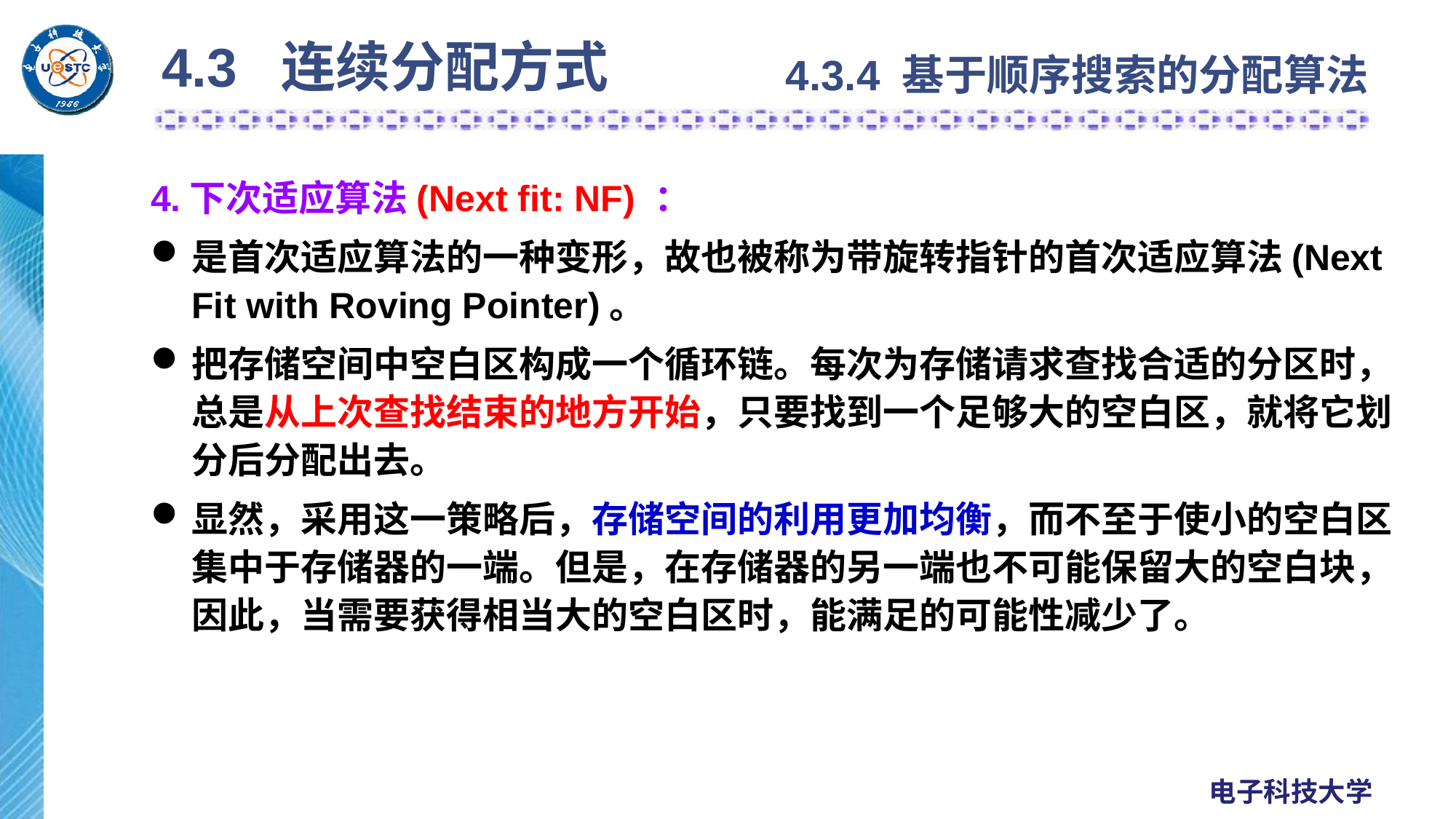

4.3  连续分配方式
4.3.4 基于顺序搜索的分配算法
4.下次适应算法(Next fit: NF) ：
是首次适应算法的一种变形，故也被称为带旋转指针的首次适应算法(Next Fit with Roving Pointer)。
把存储空间中空白区构成一个循环链。每次为存储请求查找合适的分区时，总是从上次查找结束的地方开始，只要找到一个足够大的空白区，就将它划分后分配出去。
显然，采用这一策略后，存储空间的利用更加均衡，而不至于使小的空白区集中于存储器的一端。但是，在存储器的另一端也不可能保留大的空白块，因此，当需要获得相当大的空白区时，能满足的可能性减少了。